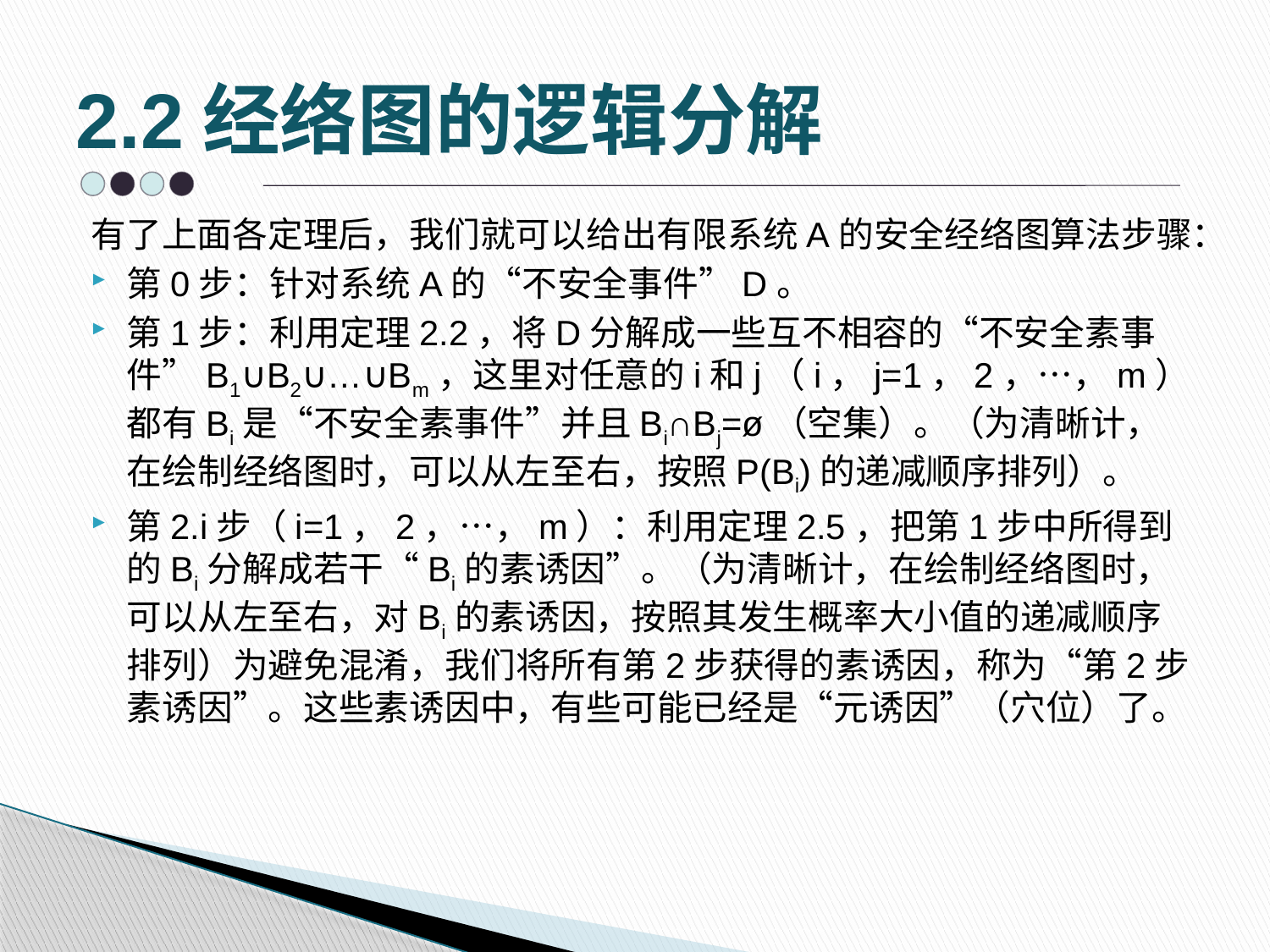

# 2.2经络图的逻辑分解

有了上面各定理后，我们就可以给出有限系统A的安全经络图算法步骤：
第0步：针对系统A的“不安全事件”D。
第1步：利用定理2.2，将D分解成一些互不相容的“不安全素事件”B1∪B2∪…∪Bm，这里对任意的i和j（i，j=1，2，…，m）都有Bi是“不安全素事件”并且Bi∩Bj=ø（空集）。（为清晰计，在绘制经络图时，可以从左至右，按照P(Bi)的递减顺序排列）。
第2.i步（i=1，2，…，m）：利用定理2.5，把第1步中所得到的Bi分解成若干“Bi的素诱因”。（为清晰计，在绘制经络图时，可以从左至右，对Bi的素诱因，按照其发生概率大小值的递减顺序排列）为避免混淆，我们将所有第2步获得的素诱因，称为“第2步素诱因”。这些素诱因中，有些可能已经是“元诱因”（穴位）了。